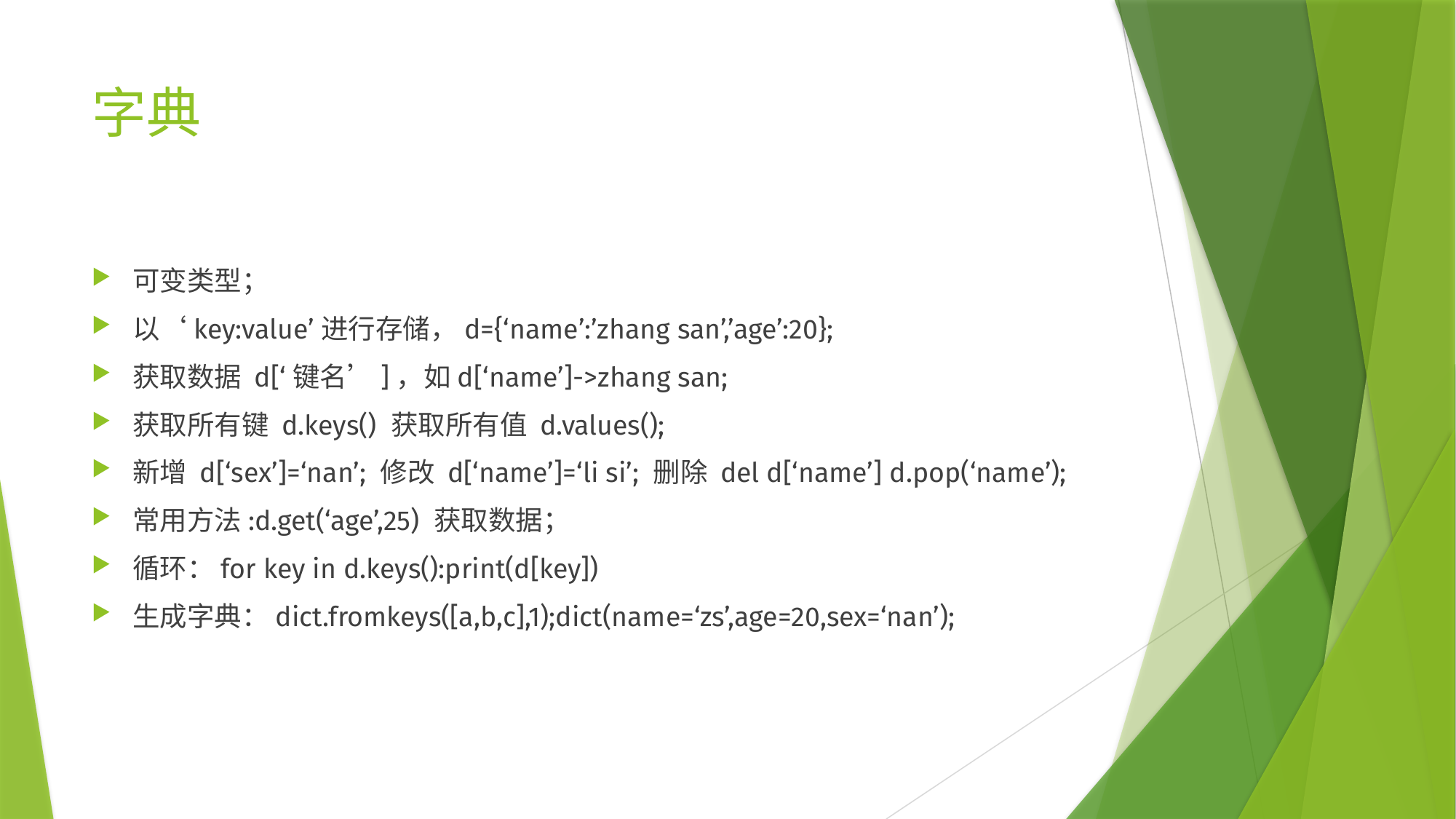

# 字典
可变类型；
以‘key:value’进行存储，d={‘name’:’zhang san’,’age’:20};
获取数据 d[‘键名’]，如d[‘name’]->zhang san;
获取所有键 d.keys() 获取所有值 d.values();
新增 d[‘sex’]=‘nan’; 修改 d[‘name’]=‘li si’; 删除 del d[‘name’] d.pop(‘name’);
常用方法:d.get(‘age’,25) 获取数据；
循环：for key in d.keys():print(d[key])
生成字典：dict.fromkeys([a,b,c],1);dict(name=‘zs’,age=20,sex=‘nan’);